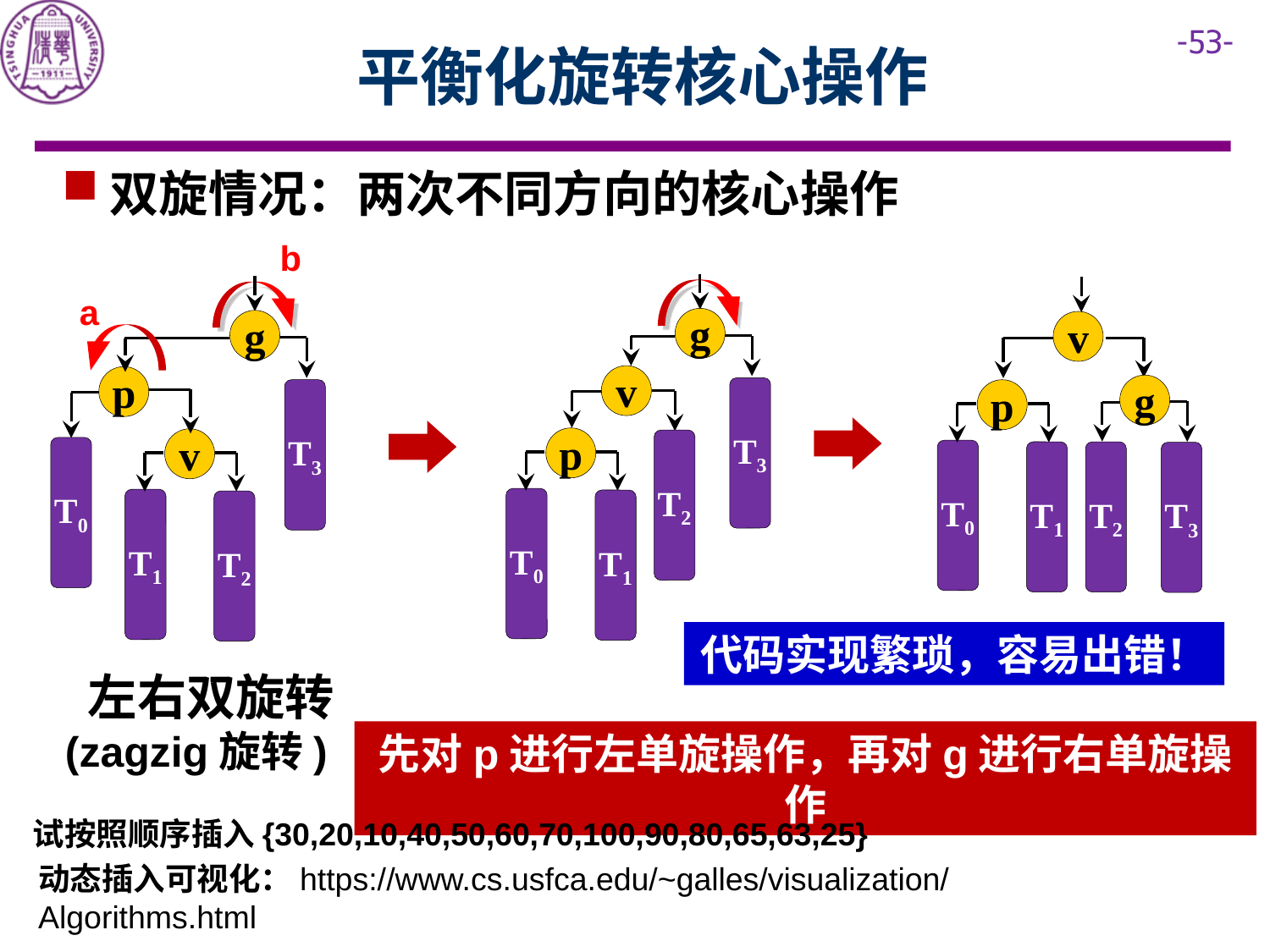

# 平衡化旋转核心操作
双旋情况：两次不同方向的核心操作
b

g
v
T3
p
T2
T0
T1

g
p
T3
v
T0
T1
T2
v
g
p
T0
T1
T2
T3
a

代码实现繁琐，容易出错！
 左右双旋转
(zagzig旋转)
先对p进行左单旋操作，再对g进行右单旋操作
试按照顺序插入{30,20,10,40,50,60,70,100,90,80,65,63,25}
动态插入可视化：https://www.cs.usfca.edu/~galles/visualization/Algorithms.html